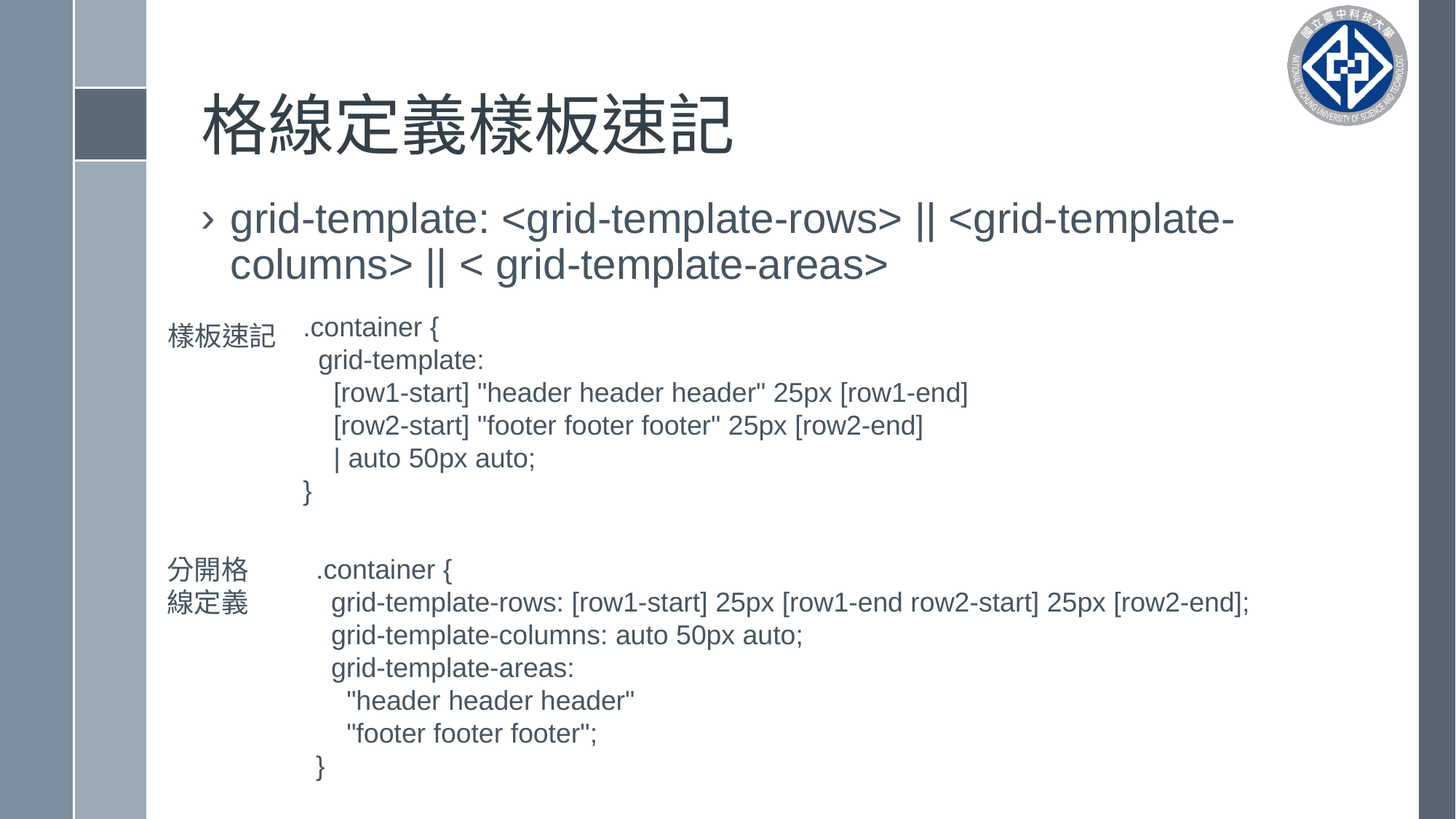

# 格線定義樣板速記
grid-template: <grid-template-rows> || <grid-template-columns> || < grid-template-areas>

.container {
  grid-template:
    [row1-start] "header header header" 25px [row1-end]
    [row2-start] "footer footer footer" 25px [row2-end]
    | auto 50px auto;
}
樣板速記
.container {
  grid-template-rows: [row1-start] 25px [row1-end row2-start] 25px [row2-end];
  grid-template-columns: auto 50px auto;
  grid-template-areas:
    "header header header"
    "footer footer footer";
}
分開格線定義